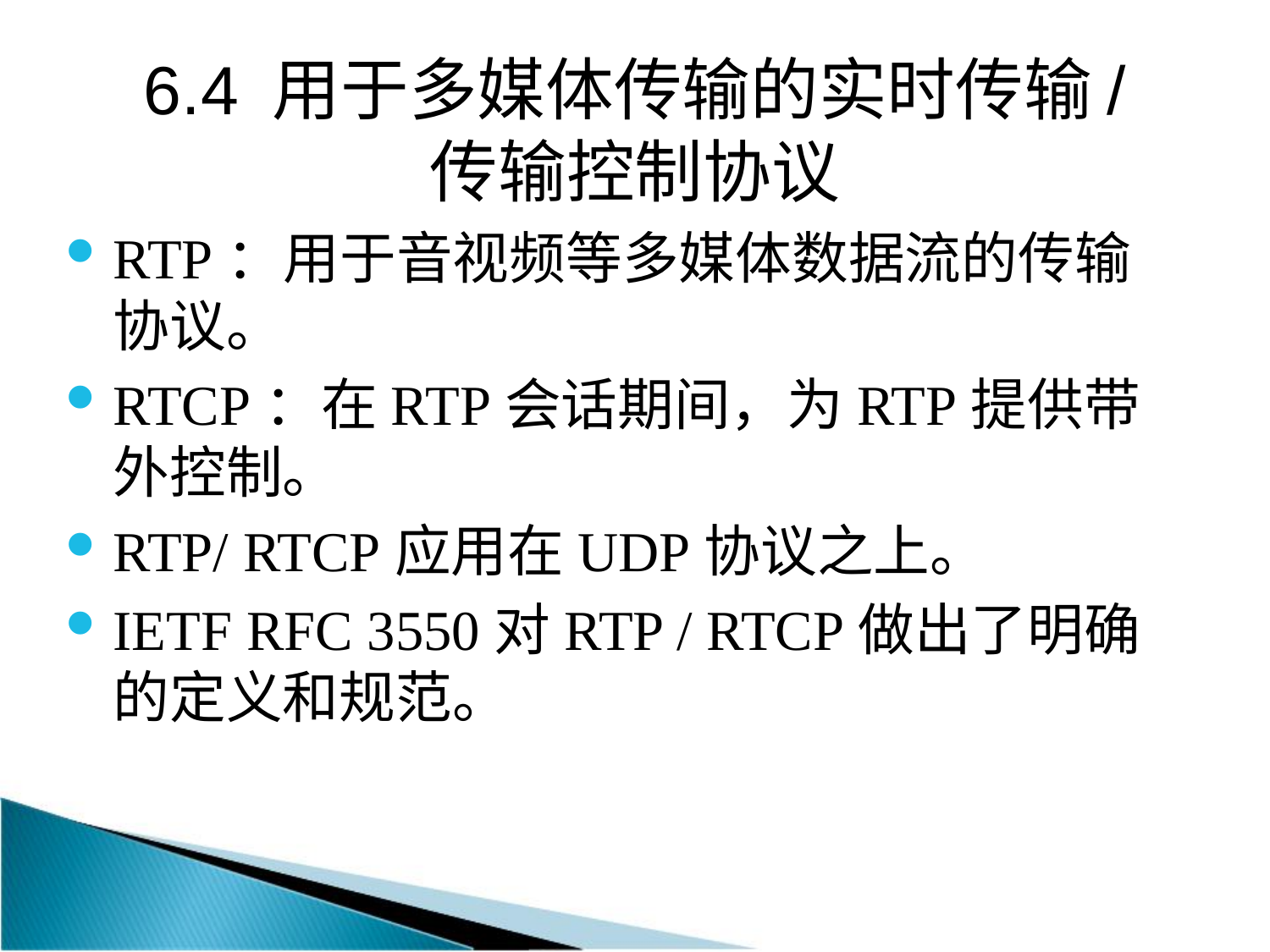

# 6.4 用于多媒体传输的实时传输/ 传输控制协议
RTP：用于音视频等多媒体数据流的传输协议。
RTCP：在RTP会话期间，为RTP提供带外控制。
RTP/ RTCP应用在UDP协议之上。
IETF RFC 3550对RTP / RTCP做出了明确的定义和规范。